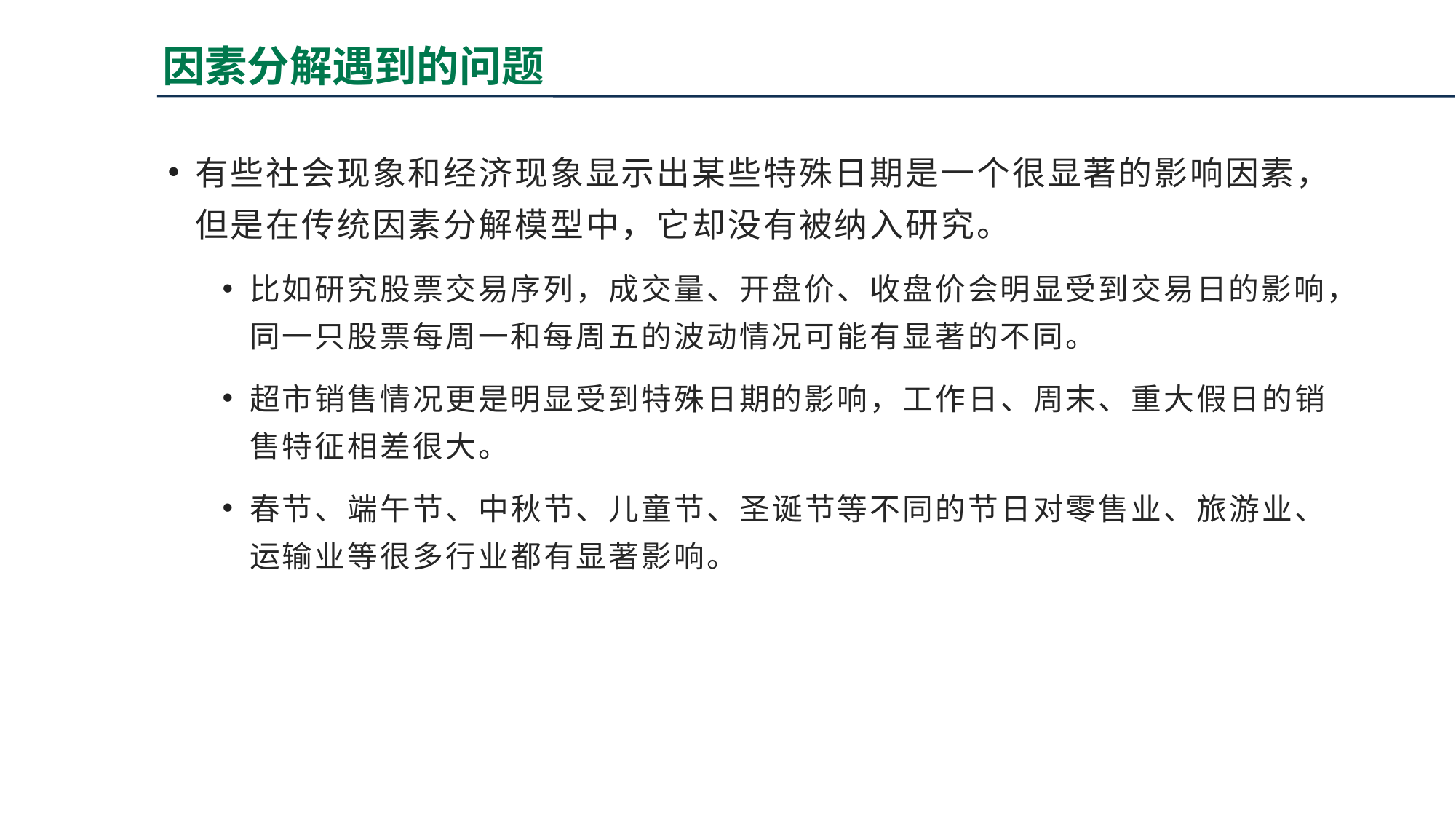

# 因素分解遇到的问题
有些社会现象和经济现象显示出某些特殊日期是一个很显著的影响因素，但是在传统因素分解模型中，它却没有被纳入研究。
比如研究股票交易序列，成交量、开盘价、收盘价会明显受到交易日的影响，同一只股票每周一和每周五的波动情况可能有显著的不同。
超市销售情况更是明显受到特殊日期的影响，工作日、周末、重大假日的销售特征相差很大。
春节、端午节、中秋节、儿童节、圣诞节等不同的节日对零售业、旅游业、运输业等很多行业都有显著影响。